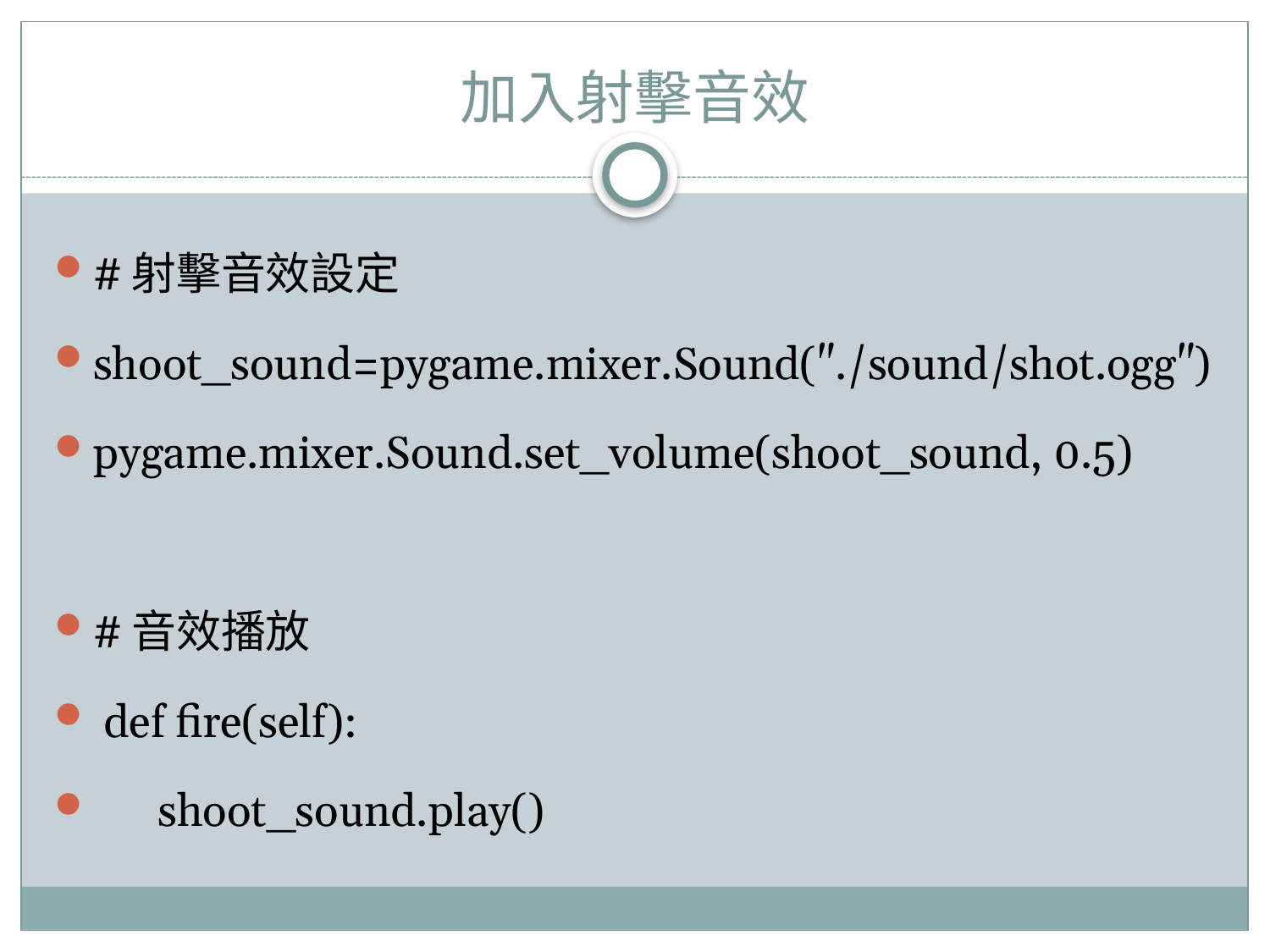

# 加入射擊音效
#射擊音效設定
shoot_sound=pygame.mixer.Sound("./sound/shot.ogg")
pygame.mixer.Sound.set_volume(shoot_sound, 0.5)

#音效播放
 def fire(self):
      shoot_sound.play()